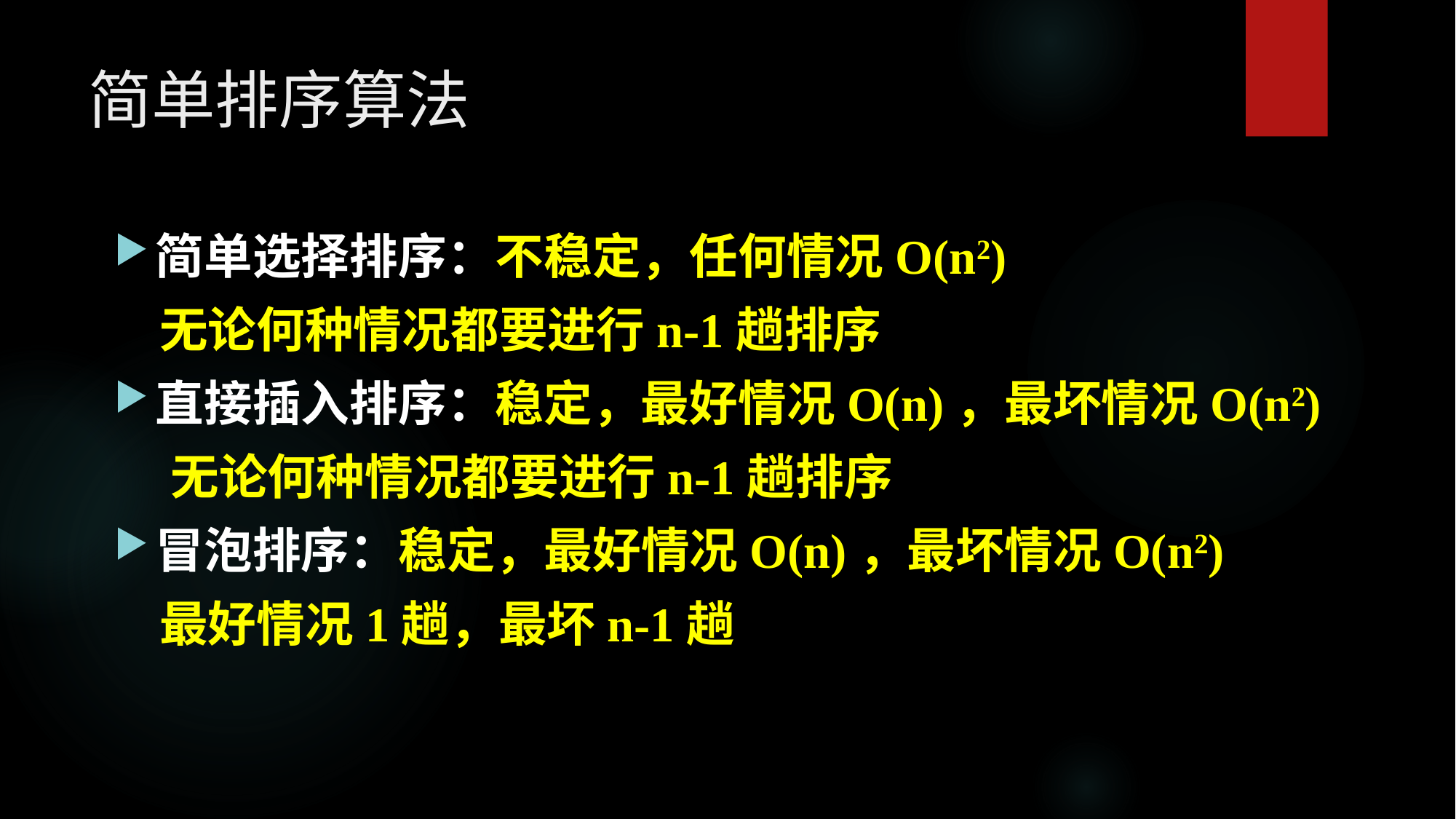

# 简单排序算法
简单选择排序：不稳定，任何情况O(n2)
   无论何种情况都要进行n-1趟排序
直接插入排序：稳定，最好情况O(n)，最坏情况O(n2)
    无论何种情况都要进行n-1趟排序
冒泡排序：稳定，最好情况O(n)，最坏情况O(n2)
   最好情况1趟，最坏n-1趟